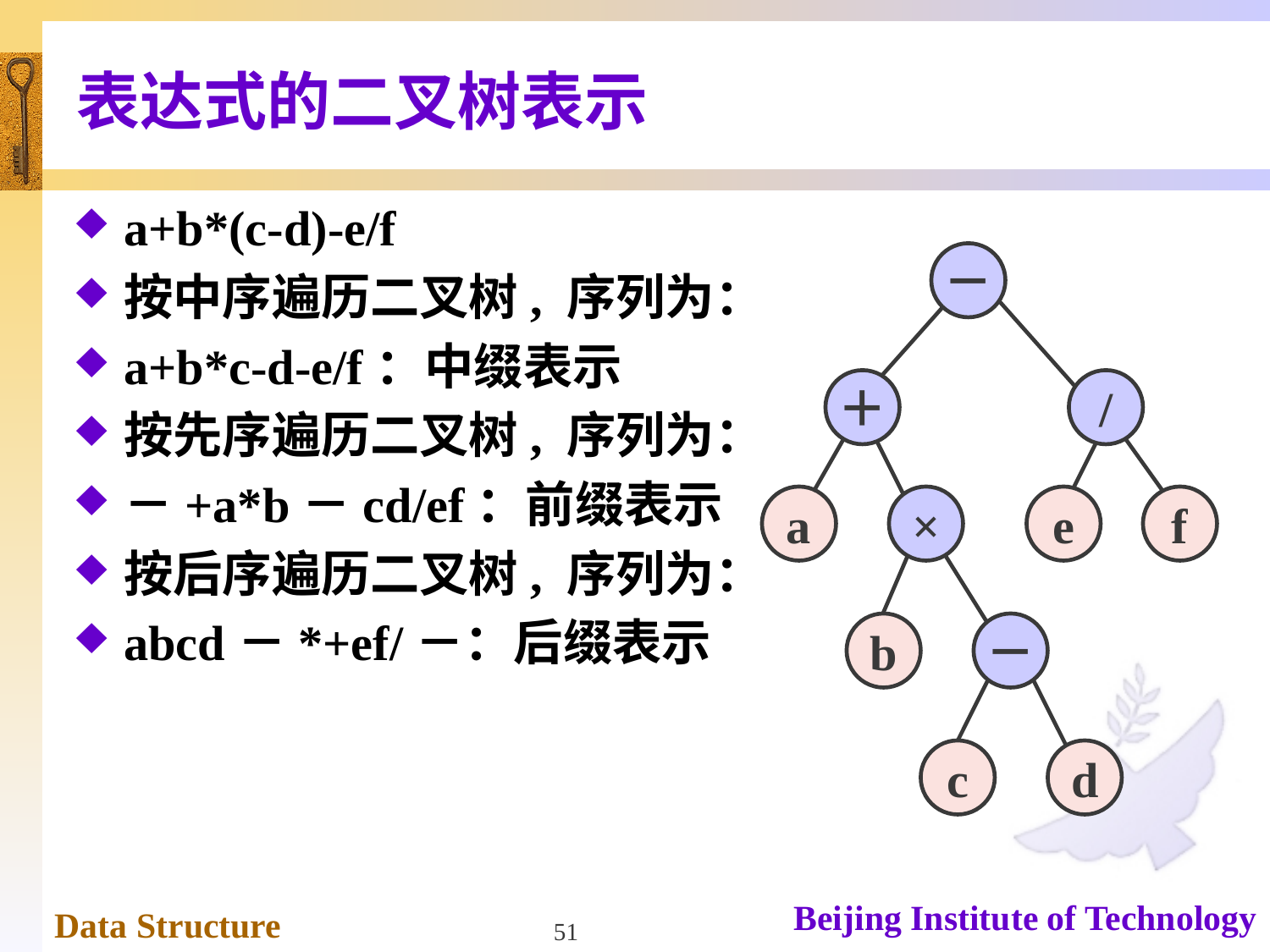

# 表达式的二叉树表示
a+b*(c-d)-e/f
按中序遍历二叉树, 序列为：
a+b*c-d-e/f：中缀表示
按先序遍历二叉树, 序列为：
－+a*b－cd/ef：前缀表示
按后序遍历二叉树, 序列为：
abcd－*+ef/－：后缀表示
－

＋
/

a
×
e
f

b
－

c
d
51